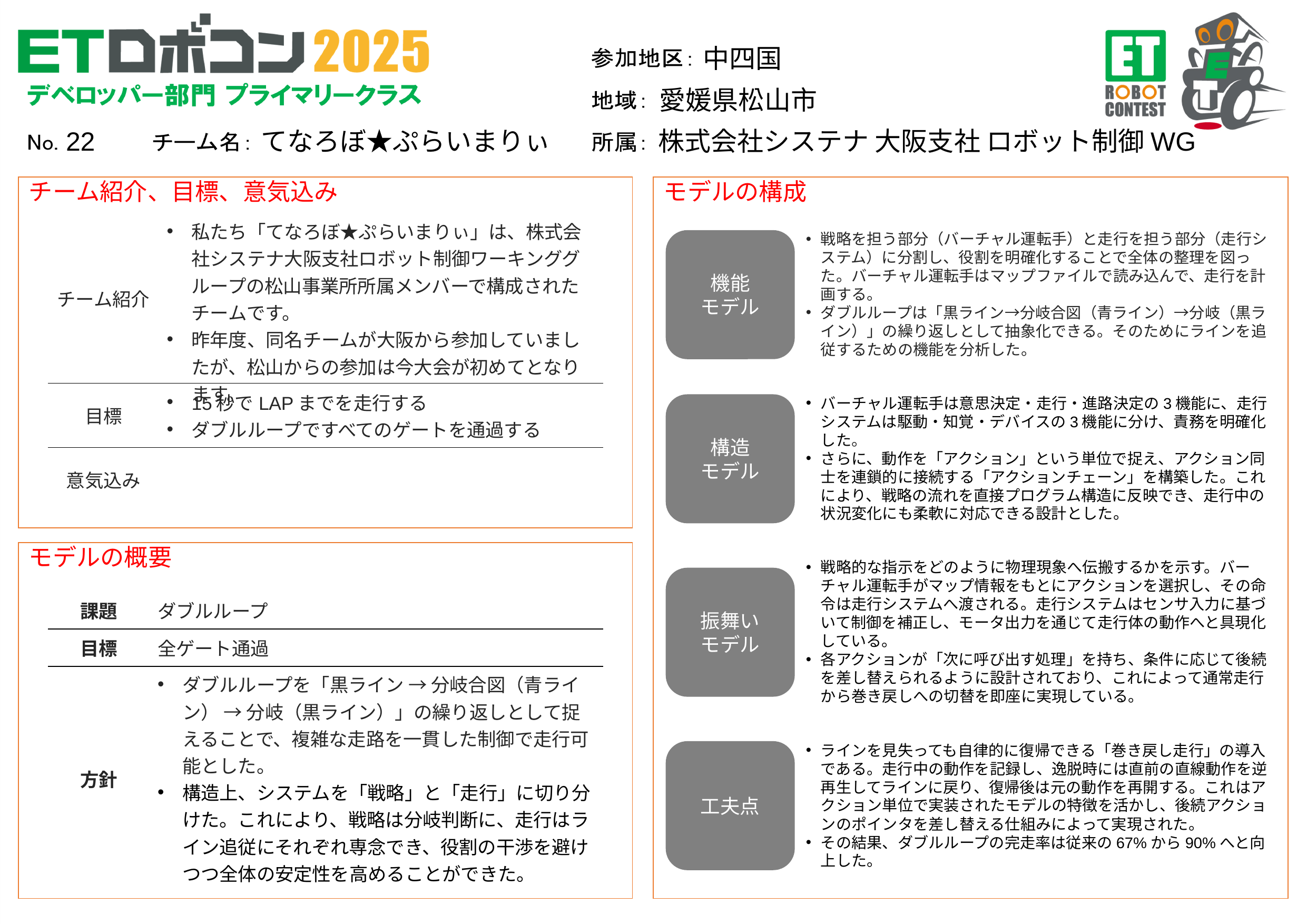

中四国
愛媛県松山市
22
てなろぼ★ぷらいまりぃ
株式会社システナ 大阪支社 ロボット制御WG
チーム紹介、目標、意気込み
モデルの構成
| チーム紹介 | 私たち「てなろぼ★ぷらいまりぃ」は、株式会社システナ大阪支社ロボット制御ワーキンググループの松山事業所所属メンバーで構成されたチームです。 昨年度、同名チームが大阪から参加していましたが、松山からの参加は今大会が初めてとなります。 |
| --- | --- |
| 目標 | 15秒でLAPまでを走行する ダブルループですべてのゲートを通過する |
| 意気込み |  |
戦略を担う部分（バーチャル運転手）と走行を担う部分（走行システム）に分割し、役割を明確化することで全体の整理を図った。バーチャル運転手はマップファイルで読み込んで、走行を計画する。
ダブルループは「黒ライン→分岐合図（青ライン）→分岐（黒ライン）」の繰り返しとして抽象化できる。そのためにラインを追従するための機能を分析した。
機能
モデル
バーチャル運転手は意思決定・走行・進路決定の3機能に、走行システムは駆動・知覚・デバイスの3機能に分け、責務を明確化した。
さらに、動作を「アクション」という単位で捉え、アクション同士を連鎖的に接続する「アクションチェーン」を構築した。これにより、戦略の流れを直接プログラム構造に反映でき、走行中の状況変化にも柔軟に対応できる設計とした。
構造
モデル
モデルの概要

戦略的な指示をどのように物理現象へ伝搬するかを示す。バーチャル運転手がマップ情報をもとにアクションを選択し、その命令は走行システムへ渡される。走行システムはセンサ入力に基づいて制御を補正し、モータ出力を通じて走行体の動作へと具現化している。
各アクションが「次に呼び出す処理」を持ち、条件に応じて後続を差し替えられるように設計されており、これによって通常走行から巻き戻しへの切替を即座に実現している。
振舞い
モデル
| 課題 | ダブルループ |
| --- | --- |
| 目標 | 全ゲート通過 |
| 方針 | ダブルループを「黒ライン → 分岐合図（青ライン） → 分岐（黒ライン）」の繰り返しとして捉えることで、複雑な走路を一貫した制御で走行可能とした。 構造上、システムを「戦略」と「走行」に切り分けた。これにより、戦略は分岐判断に、走行はライン追従にそれぞれ専念でき、役割の干渉を避けつつ全体の安定性を高めることができた。 |
ラインを見失っても自律的に復帰できる「巻き戻し走行」の導入である。走行中の動作を記録し、逸脱時には直前の直線動作を逆再生してラインに戻り、復帰後は元の動作を再開する。これはアクション単位で実装されたモデルの特徴を活かし、後続アクションのポインタを差し替える仕組みによって実現された。
その結果、ダブルループの完走率は従来の67%から90%へと向上した。
工夫点